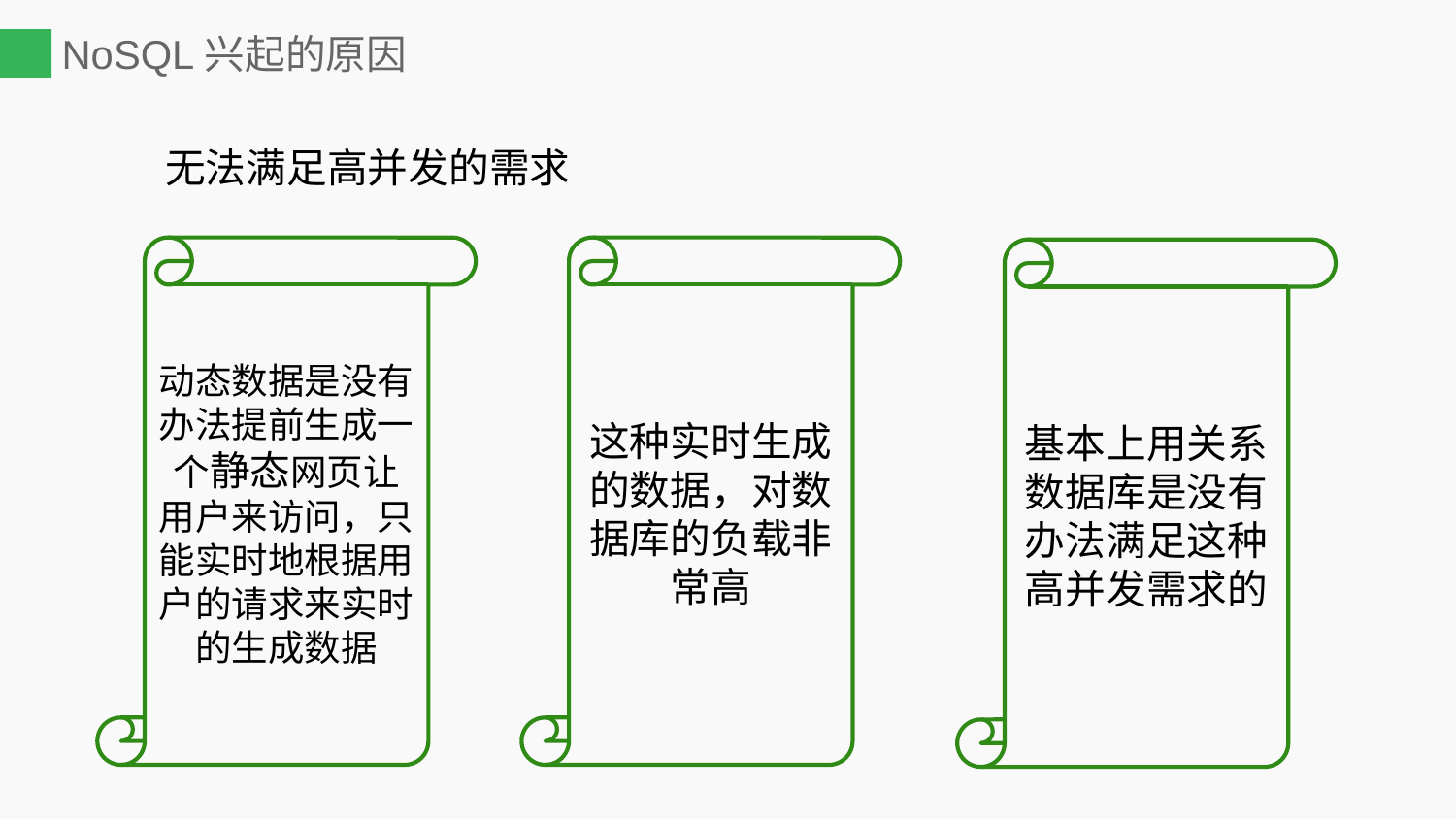

# NoSQL兴起的原因
无法满足高并发的需求
动态数据是没有办法提前生成一个静态网页让用户来访问，只能实时地根据用户的请求来实时的生成数据
这种实时生成的数据，对数据库的负载非常高
基本上用关系数据库是没有办法满足这种高并发需求的